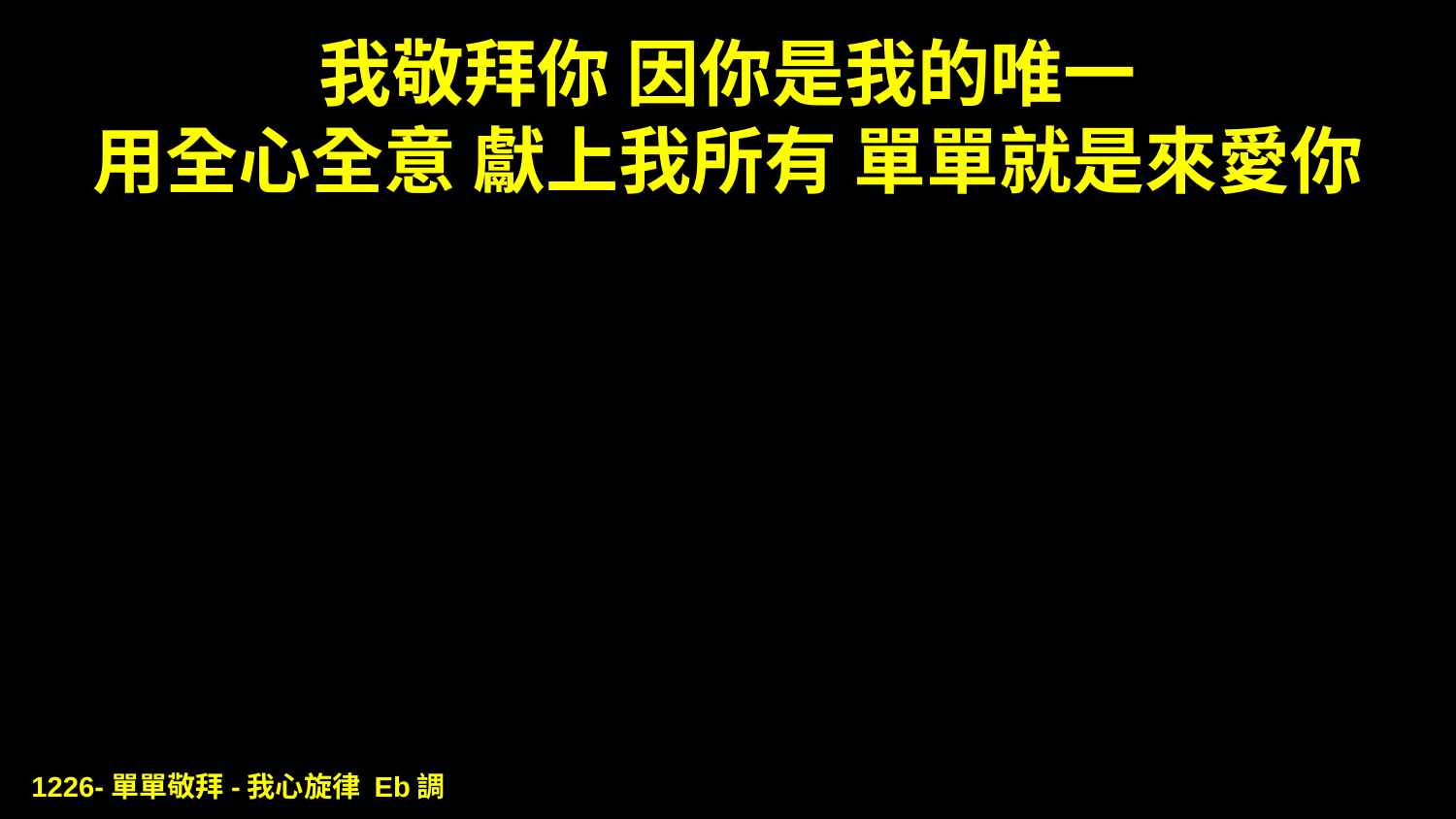

# 我敬拜你 因你是我的唯一 用全心全意 獻上我所有 單單就是來愛你
1226-單單敬拜-我心旋律 Eb調